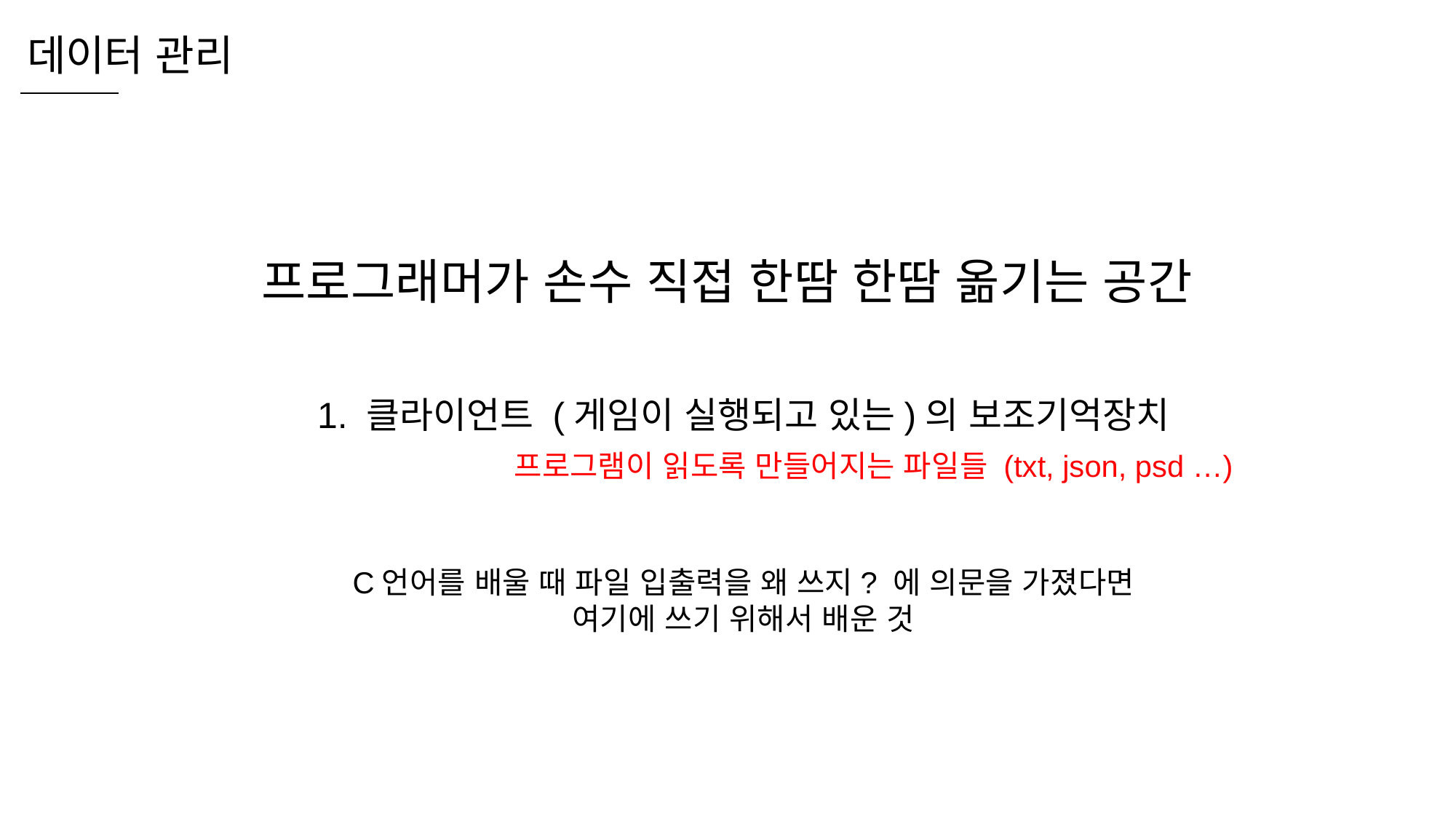

데이터 관리
프로그래머가 손수 직접 한땀 한땀 옮기는 공간
1. 클라이언트 (게임이 실행되고 있는)의 보조기억장치
프로그램이 읽도록 만들어지는 파일들 (txt, json, psd …)
C언어를 배울 때 파일 입출력을 왜 쓰지? 에 의문을 가졌다면
여기에 쓰기 위해서 배운 것